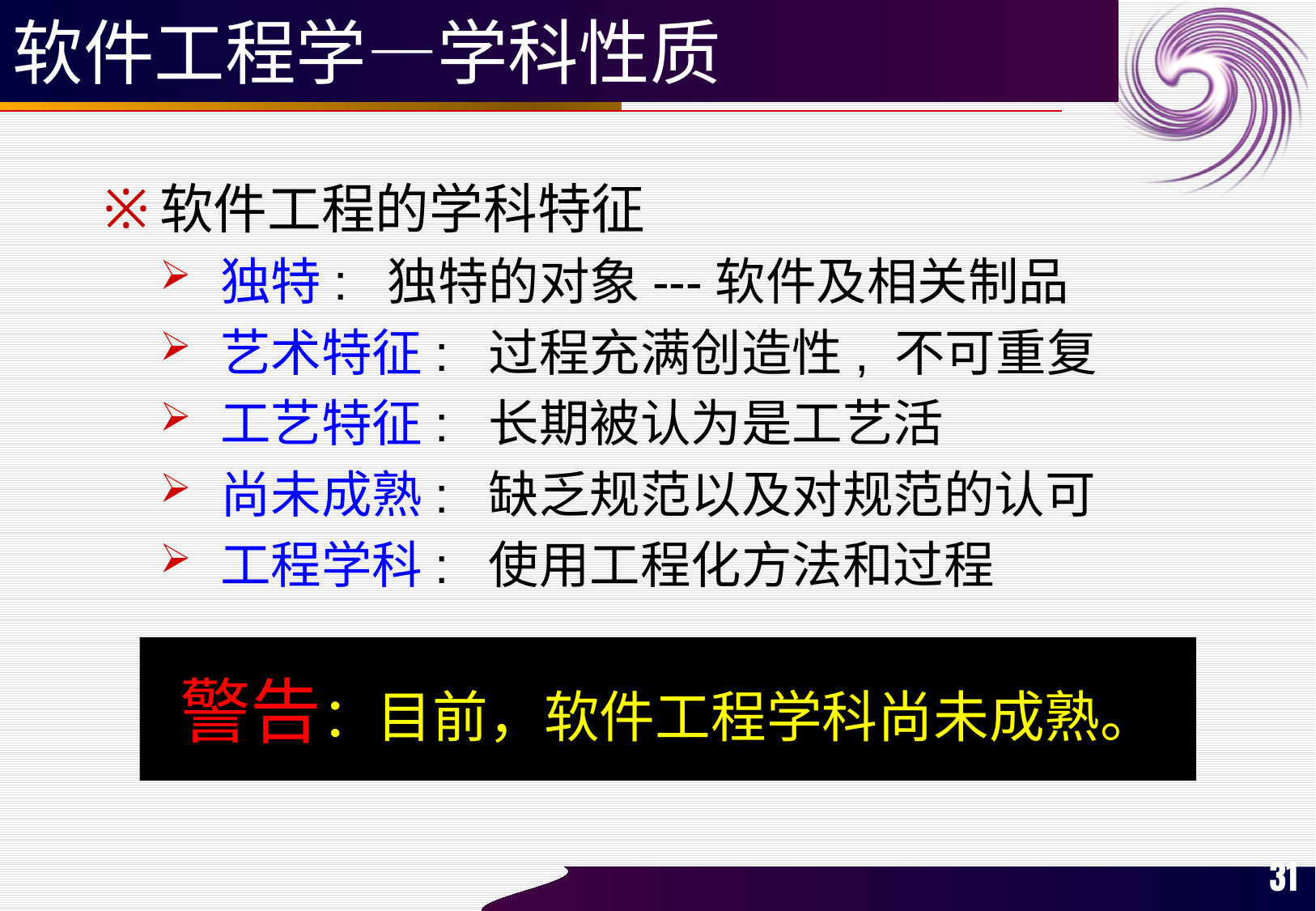

# 软件工程学—学科性质
软件工程的学科特征
独特:  独特的对象---软件及相关制品
艺术特征:  过程充满创造性, 不可重复
工艺特征:  长期被认为是工艺活
尚未成熟:  缺乏规范以及对规范的认可
工程学科:  使用工程化方法和过程
警告：目前，软件工程学科尚未成熟。
31